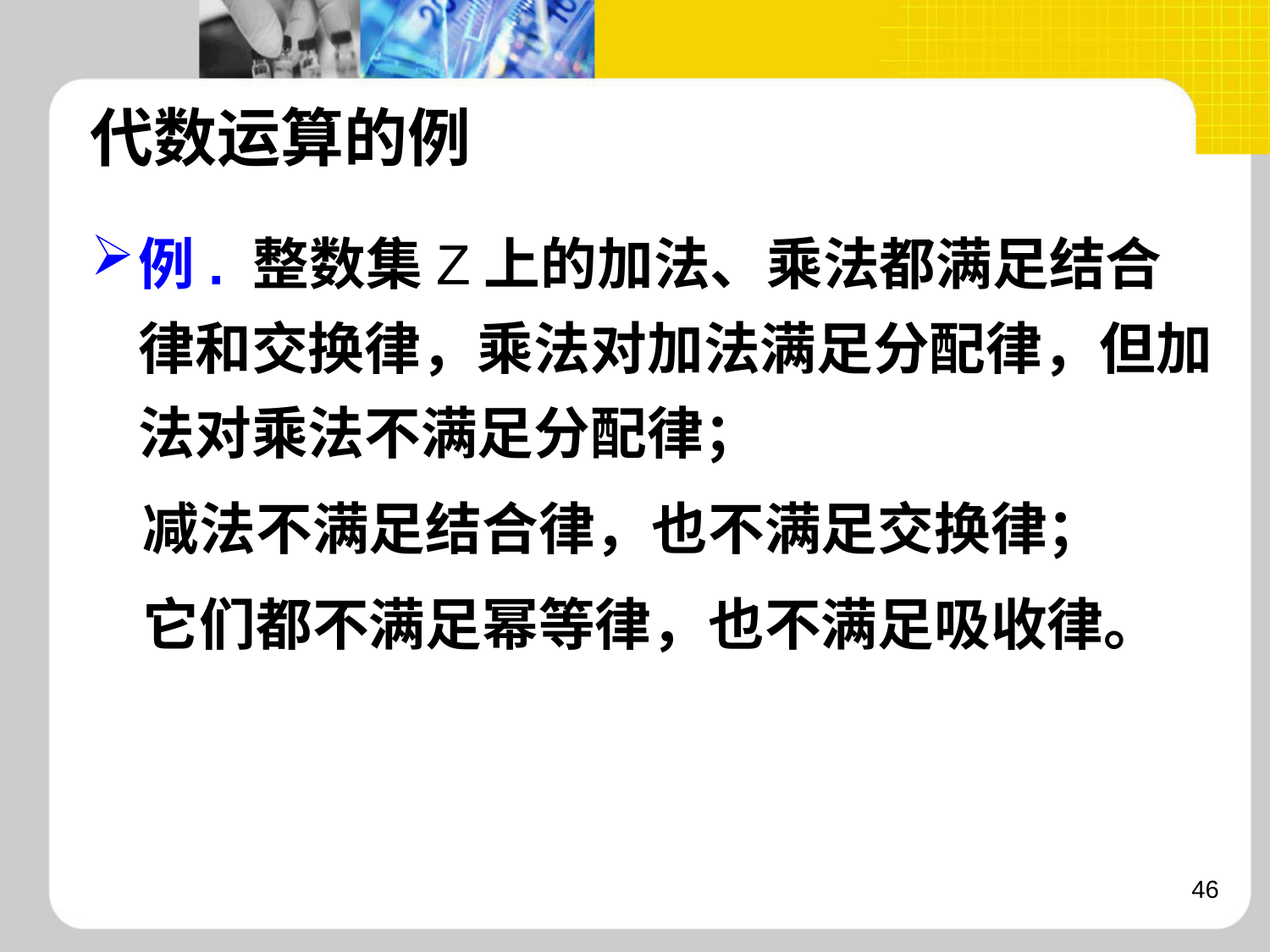

代数运算的例
例. 整数集Z上的加法、乘法都满足结合律和交换律，乘法对加法满足分配律，但加法对乘法不满足分配律；
   减法不满足结合律，也不满足交换律；
   它们都不满足幂等律，也不满足吸收律。

46